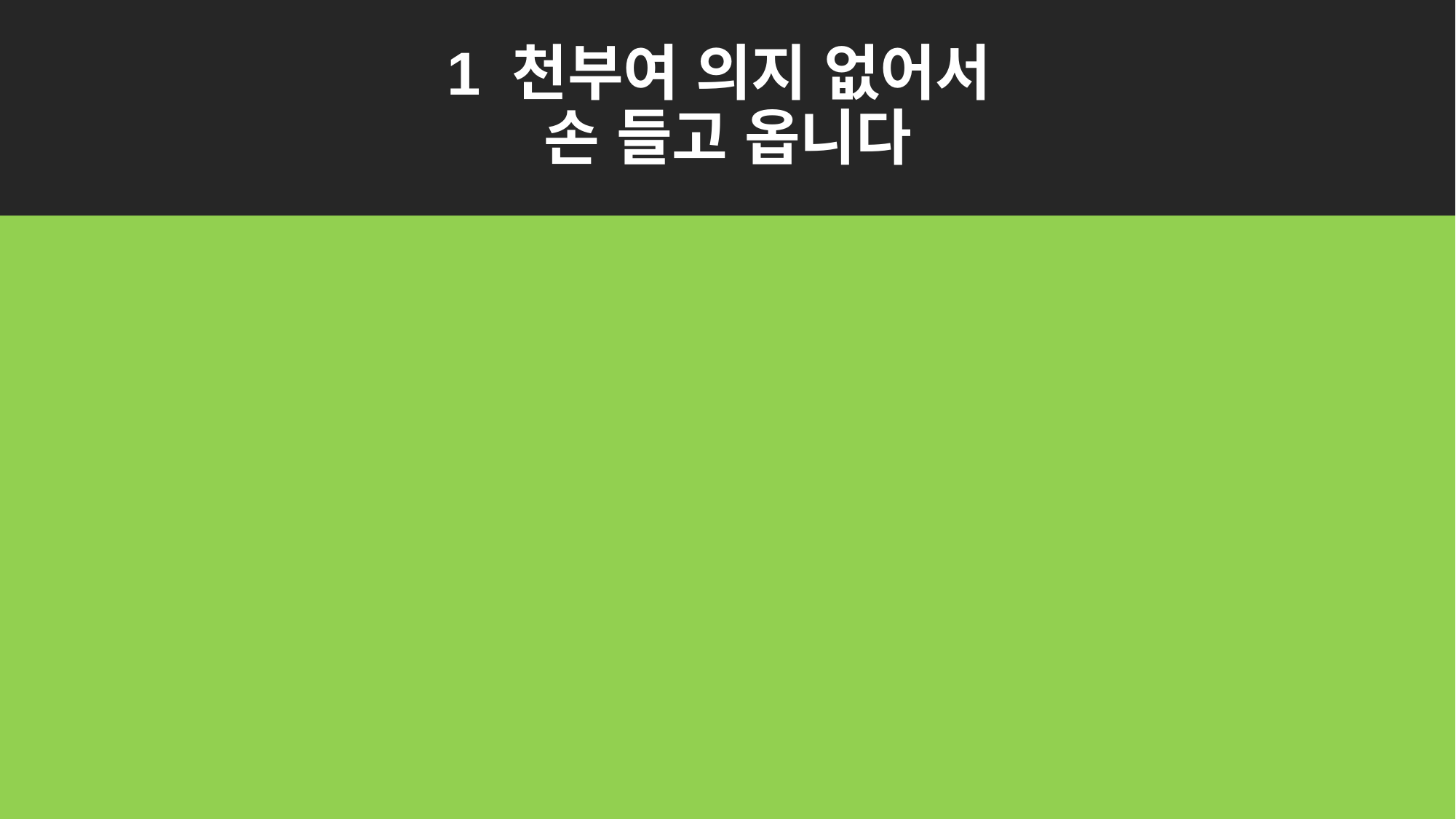

# 1 천부여 의지 없어서 손 들고 옵니다